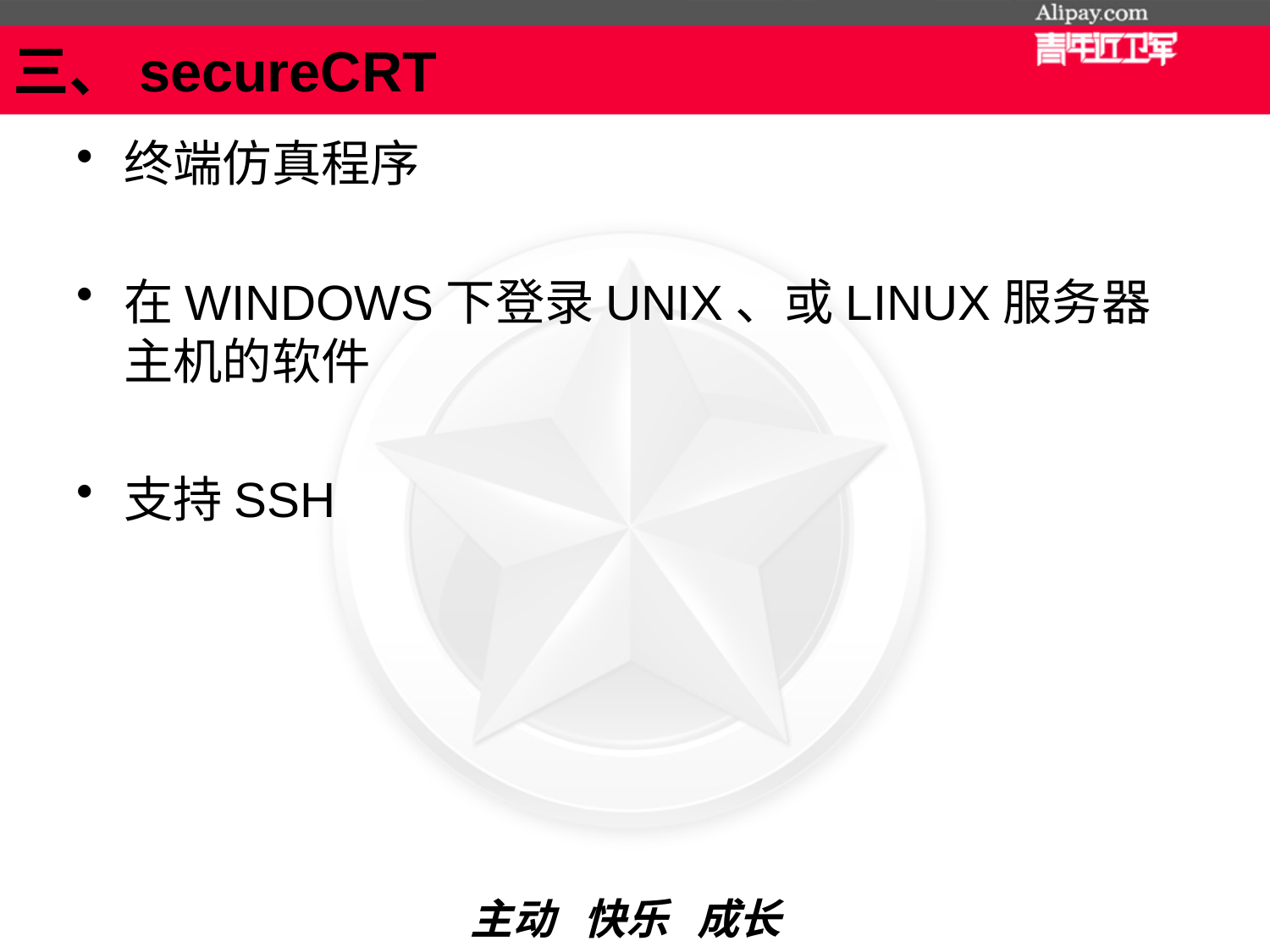

# 三、secureCRT
终端仿真程序

在WINDOWS下登录UNIX、或LINUX服务器主机的软件

支持SSH
主动   快乐   成长